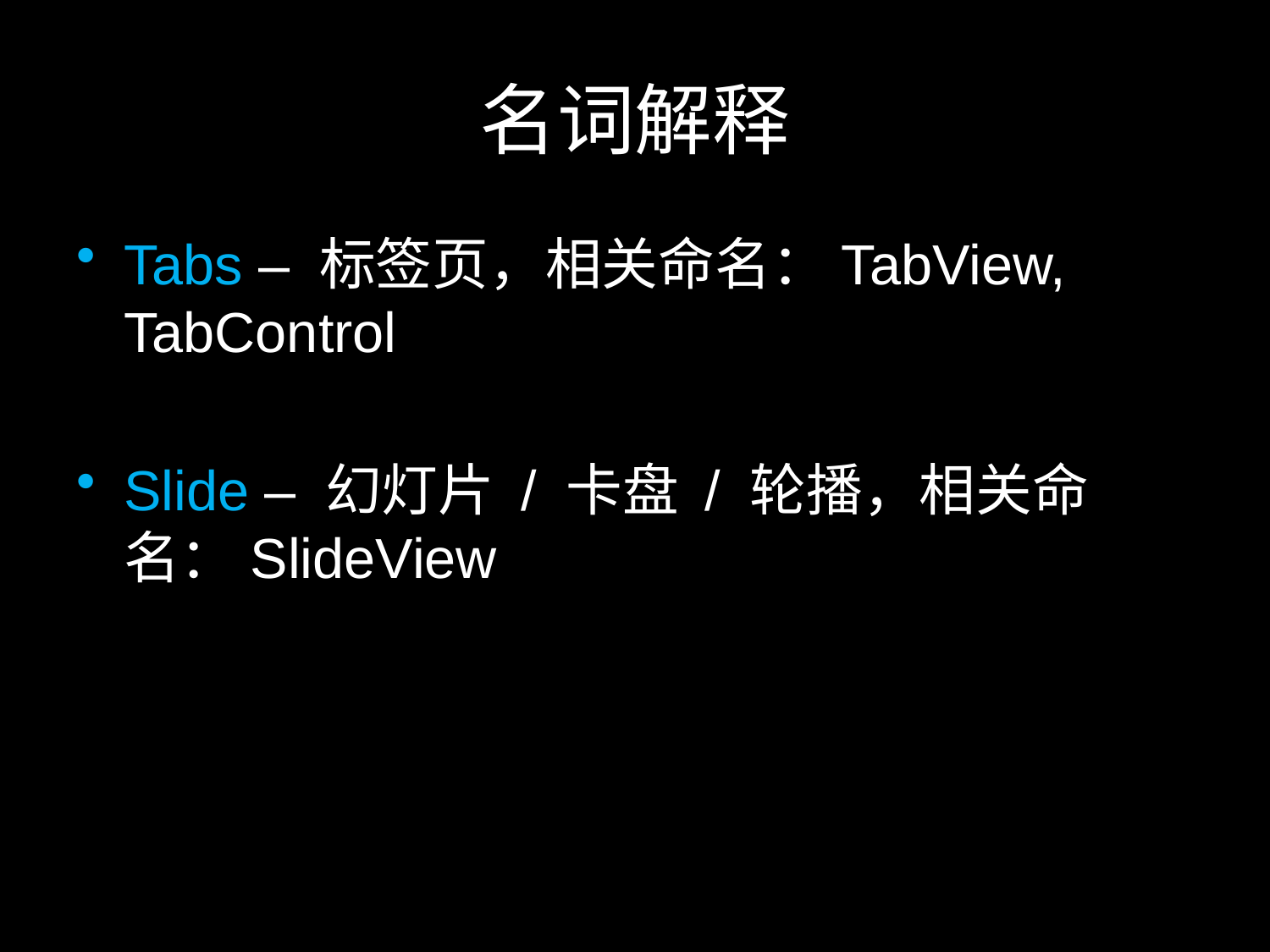

# 名词解释
Tabs – 标签页，相关命名：TabView, TabControl

Slide – 幻灯片 / 卡盘 / 轮播，相关命名：SlideView